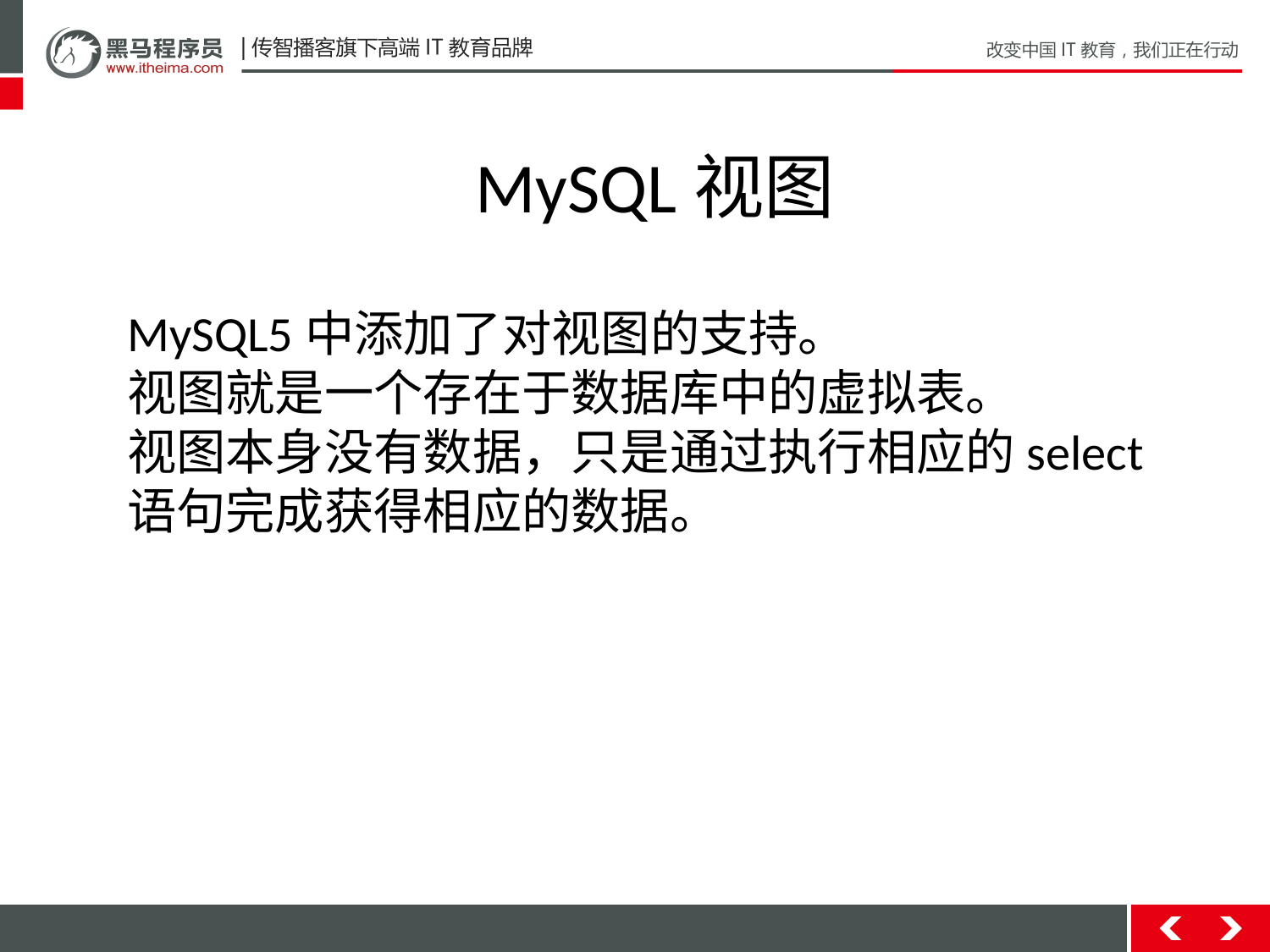

MySQL视图
MySQL5中添加了对视图的支持。
视图就是一个存在于数据库中的虚拟表。
视图本身没有数据，只是通过执行相应的select语句完成获得相应的数据。